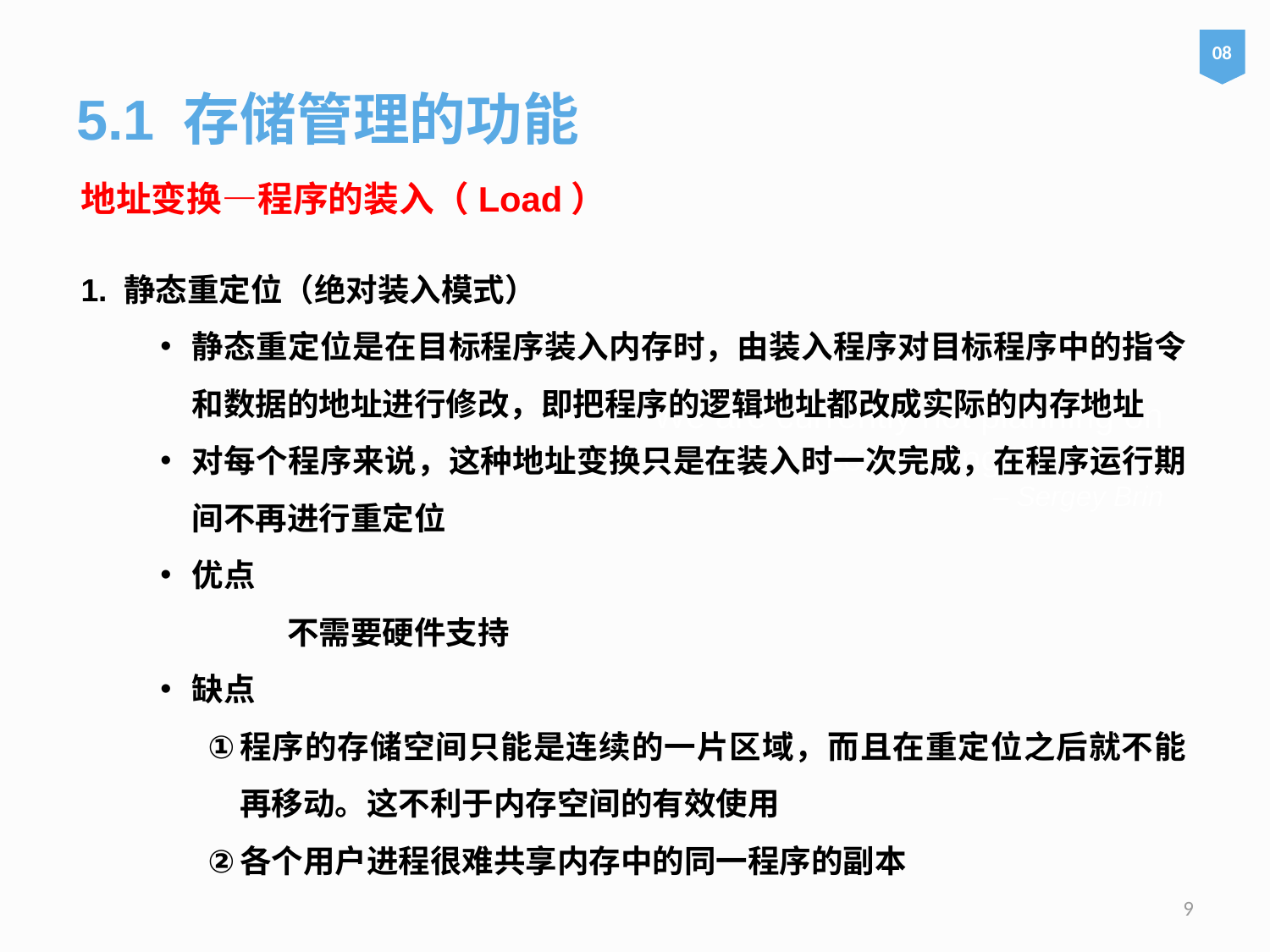

08
5.1 存储管理的功能
地址变换—程序的装入（Load）
1. 静态重定位（绝对装入模式）
静态重定位是在目标程序装入内存时，由装入程序对目标程序中的指令和数据的地址进行修改，即把程序的逻辑地址都改成实际的内存地址
对每个程序来说，这种地址变换只是在装入时一次完成，在程序运行期间不再进行重定位
优点
	不需要硬件支持
缺点
程序的存储空间只能是连续的一片区域，而且在重定位之后就不能再移动。这不利于内存空间的有效使用
各个用户进程很难共享内存中的同一程序的副本

# We are currently not planning on conquering the world. – Sergey Brin
9